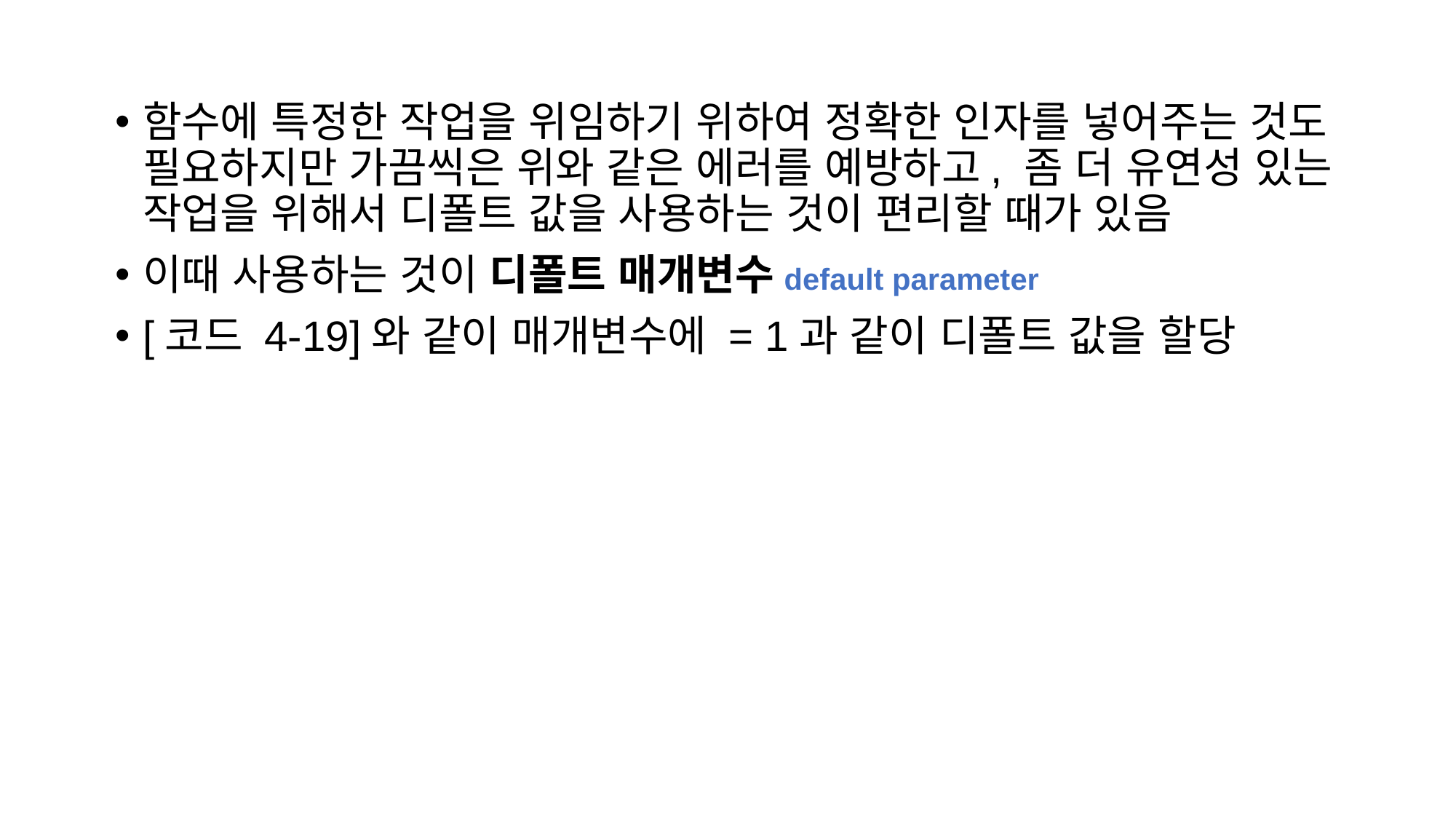

함수에 특정한 작업을 위임하기 위하여 정확한 인자를 넣어주는 것도 필요하지만 가끔씩은 위와 같은 에러를 예방하고, 좀 더 유연성 있는 작업을 위해서 디폴트 값을 사용하는 것이 편리할 때가 있음
이때 사용하는 것이 디폴트 매개변수default parameter
[코드 4-19]와 같이 매개변수에 = 1과 같이 디폴트 값을 할당